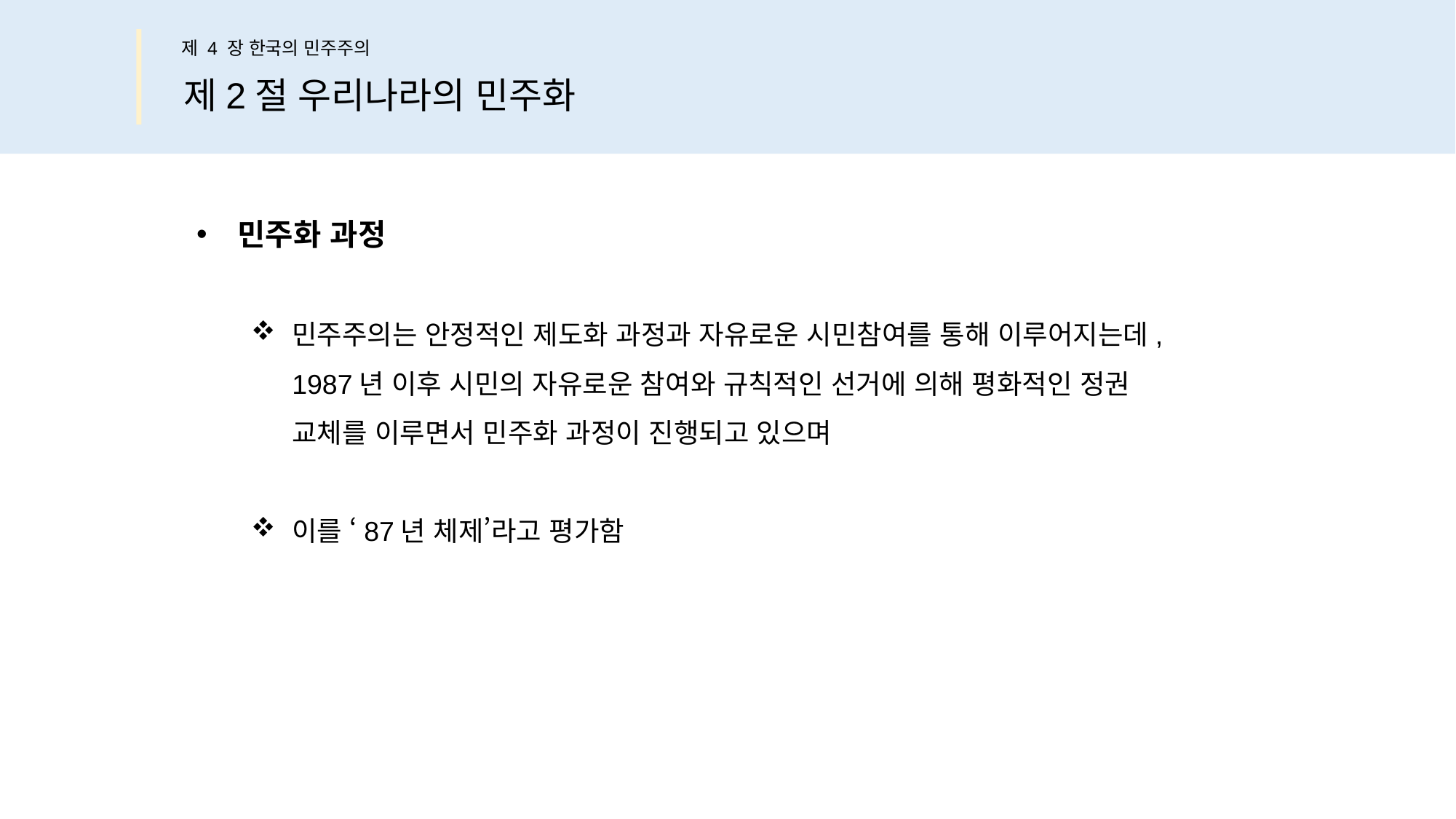

제 4 장 한국의 민주주의
제2절 우리나라의 민주화
민주화 과정

민주주의는 안정적인 제도화 과정과 자유로운 시민참여를 통해 이루어지는데,
1987년 이후 시민의 자유로운 참여와 규칙적인 선거에 의해 평화적인 정권
교체를 이루면서 민주화 과정이 진행되고 있으며

이를 ‘87년 체제’라고 평가함